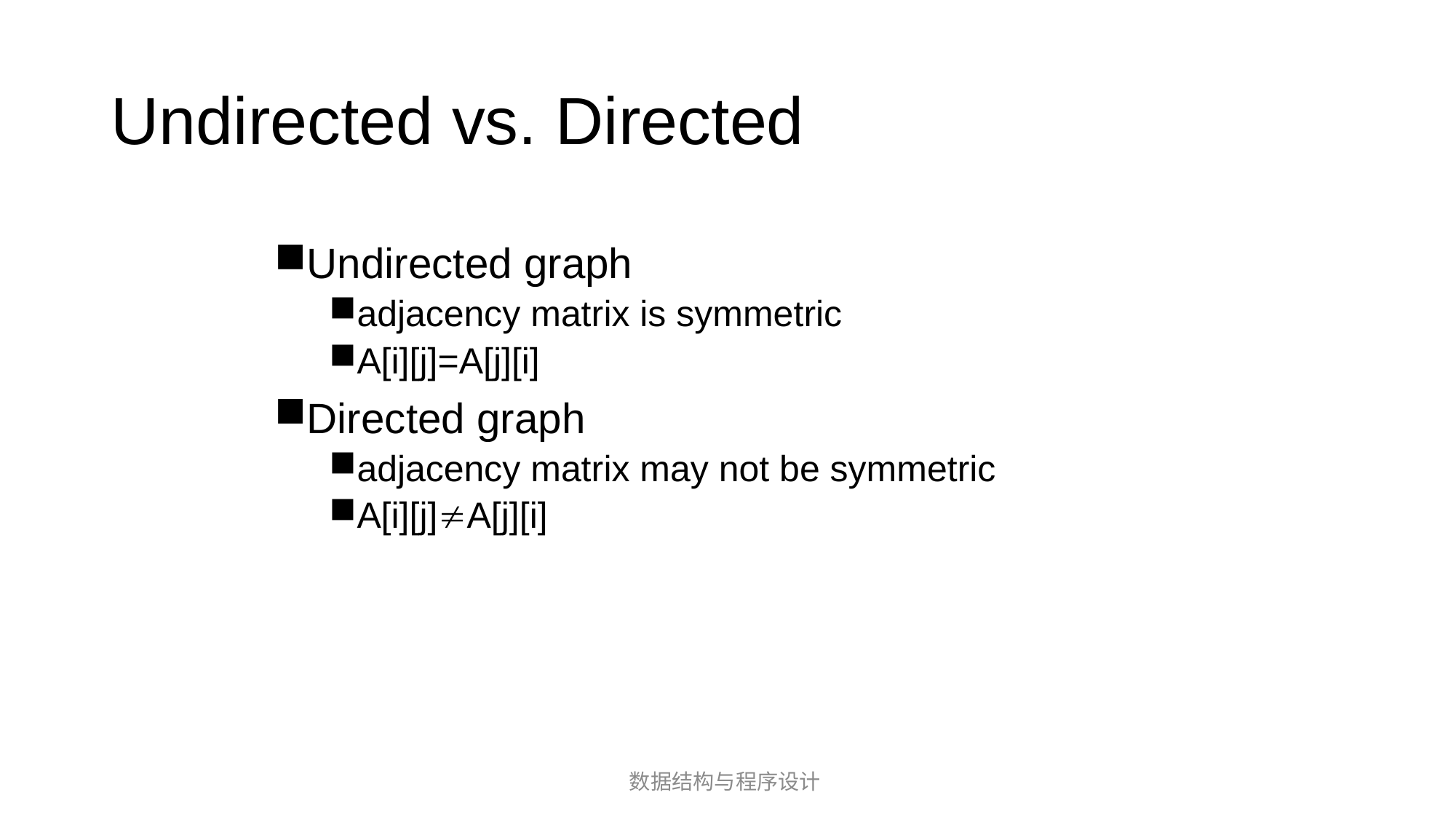

# Undirected vs. Directed
Undirected graph
adjacency matrix is symmetric
A[i][j]=A[j][i]
Directed graph
adjacency matrix may not be symmetric
A[i][j]≠A[j][i]

数据结构与程序设计
21